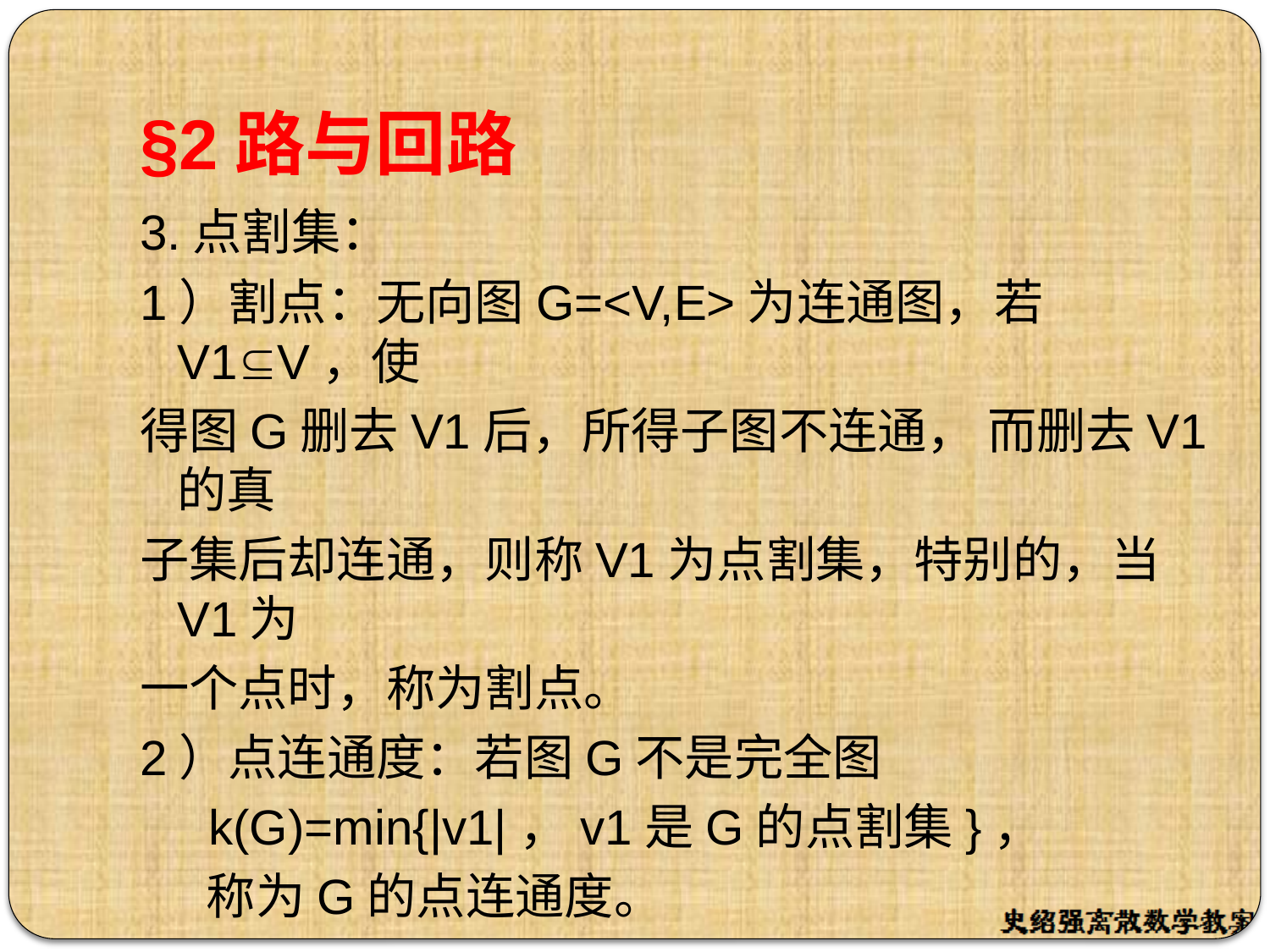

# §2路与回路
3.点割集：
1）割点：无向图G=<V,E>为连通图，若V1⊆V，使
得图G删去V1后，所得子图不连通， 而删去V1的真
子集后却连通，则称V1为点割集，特别的，当V1为
一个点时，称为割点。
2）点连通度：若图G不是完全图
     k(G)=min{|v1|，v1是G的点割集}，
     称为G的点连通度。